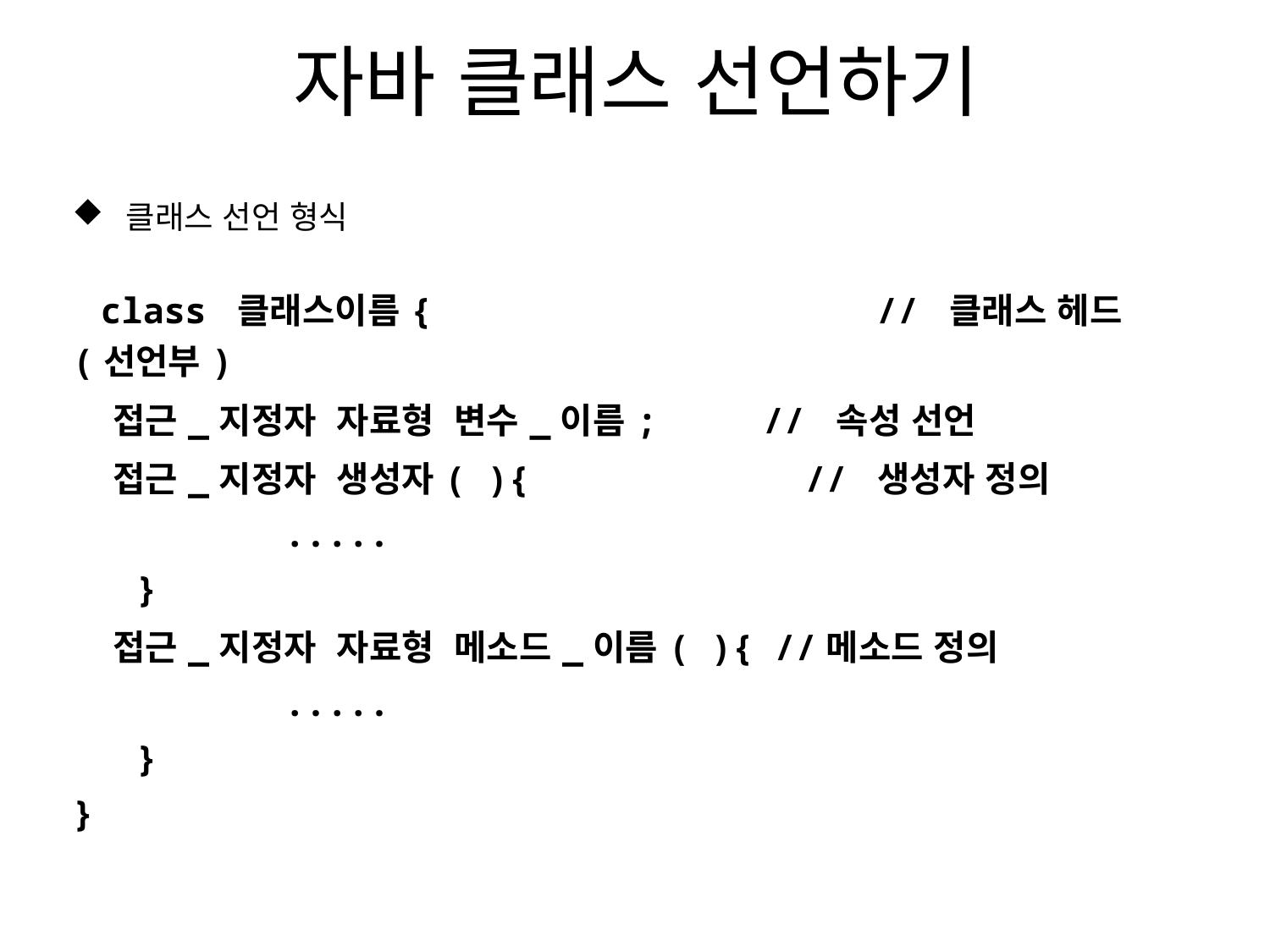

# 자바 클래스 선언하기
  클래스 선언 형식
| class 클래스이름{                     // 클래스 헤드(선언부)    접근\_지정자  자료형  변수\_이름;     // 속성 선언    접근\_지정자  생성자( ){             // 생성자 정의           .....    }    접근\_지정자  자료형  메소드\_이름( ){ //메소드 정의           .....    } } |
| --- |